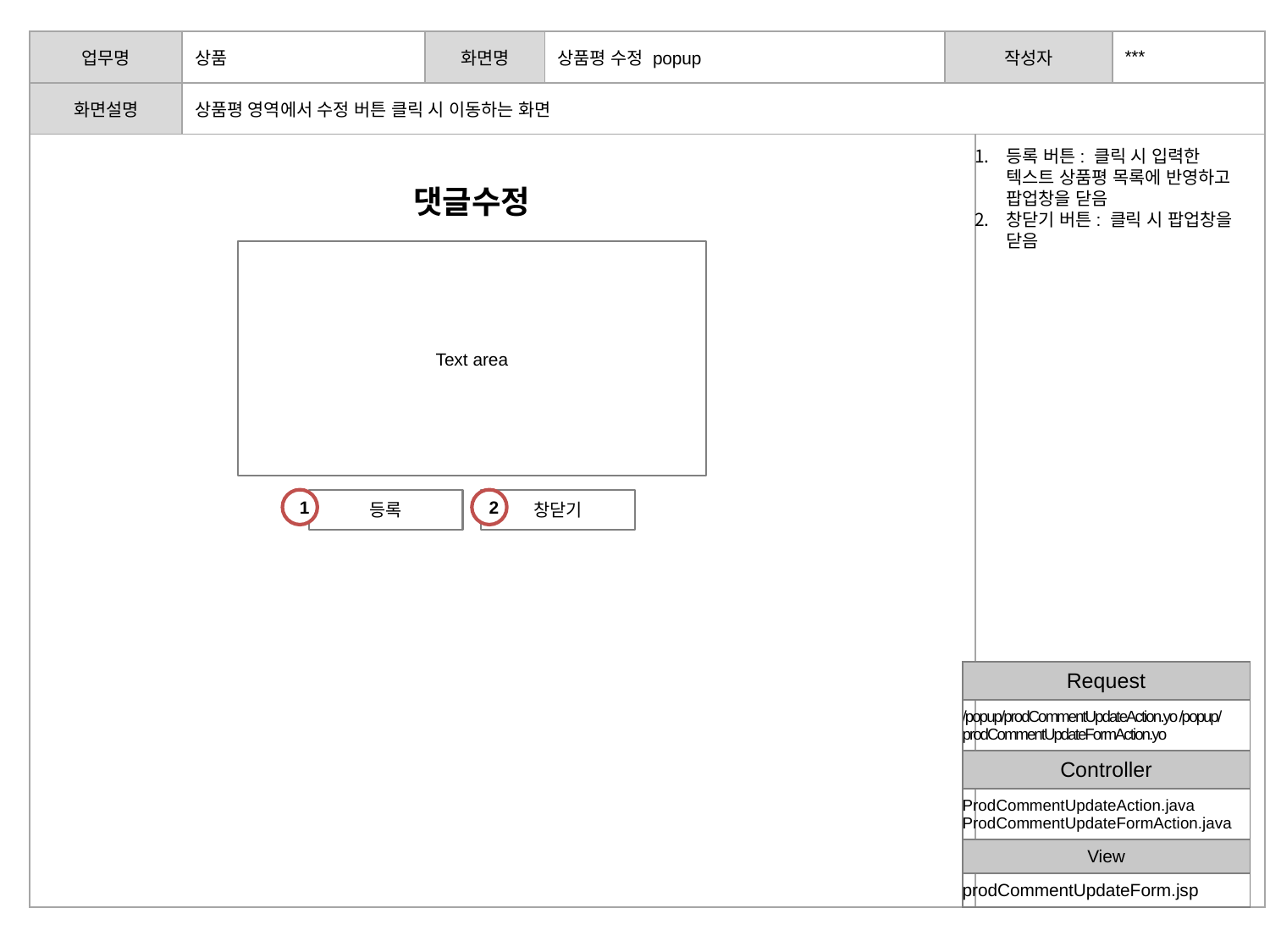

| 업무명 | 상품 | 화면명 | 상품평 수정 popup | 작성자 |  | \*\*\* |
| --- | --- | --- | --- | --- | --- | --- |
| 화면설명 | 상품평 영역에서 수정 버튼 클릭 시 이동하는 화면 |  |  |  |  |  |
|  |  |  |  |  |  |  |
등록 버튼: 클릭 시 입력한 텍스트 상품평 목록에 반영하고 팝업창을 닫음
창닫기 버튼: 클릭 시 팝업창을 닫음
댓글수정
Text area
1
등록
창닫기
2
| Request |
| --- |
| /popup/prodCommentUpdateAction.yo /popup/prodCommentUpdateFormAction.yo |
| Controller |
| ProdCommentUpdateAction.java ProdCommentUpdateFormAction.java |
| View |
| prodCommentUpdateForm.jsp |